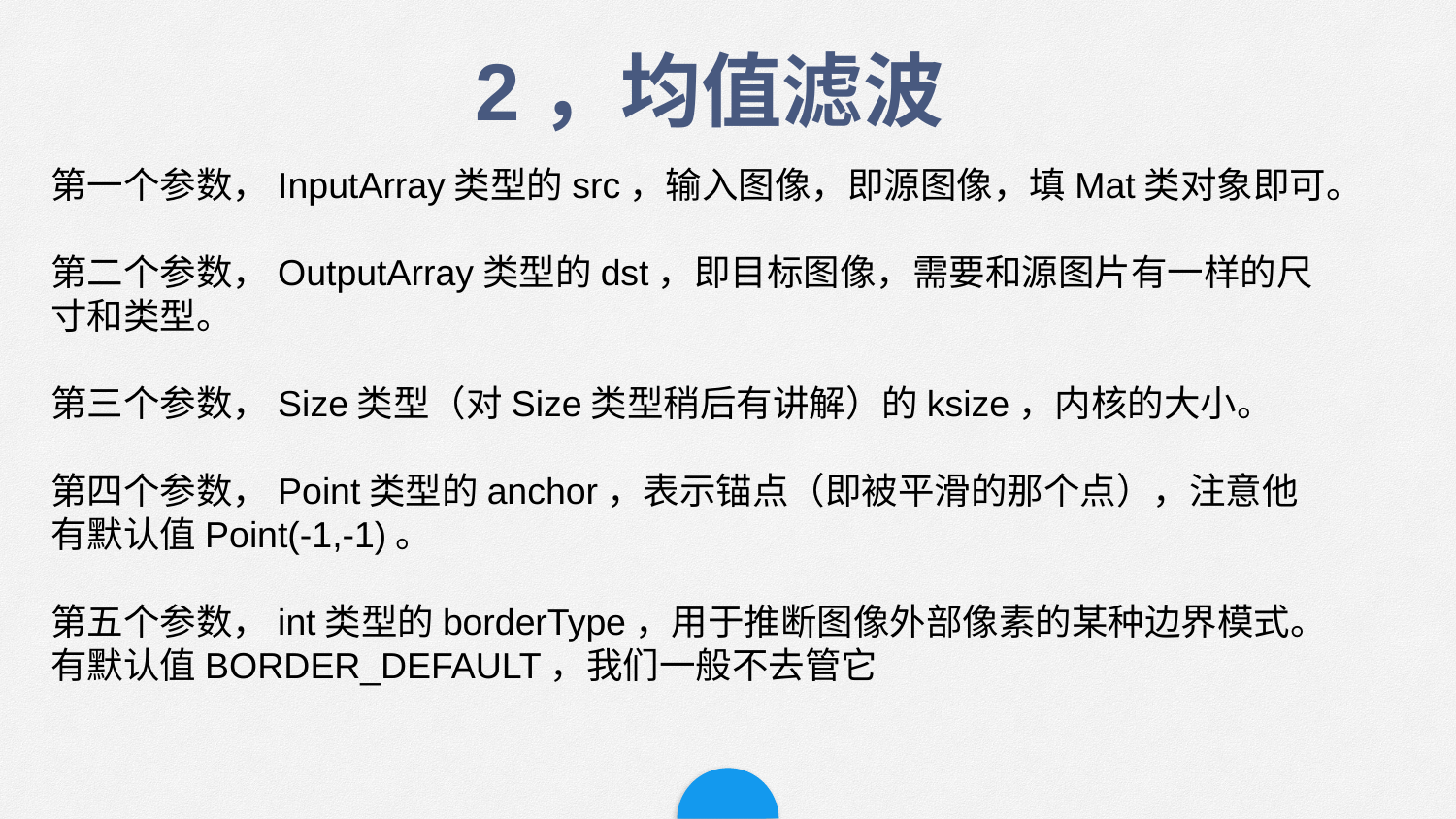

2，均值滤波
第一个参数，InputArray类型的src，输入图像，即源图像，填Mat类对象即可。

第二个参数，OutputArray类型的dst，即目标图像，需要和源图片有一样的尺寸和类型。

第三个参数，Size类型（对Size类型稍后有讲解）的ksize，内核的大小。

第四个参数，Point类型的anchor，表示锚点（即被平滑的那个点），注意他有默认值Point(-1,-1)。

第五个参数，int类型的borderType，用于推断图像外部像素的某种边界模式。有默认值BORDER_DEFAULT，我们一般不去管它

19